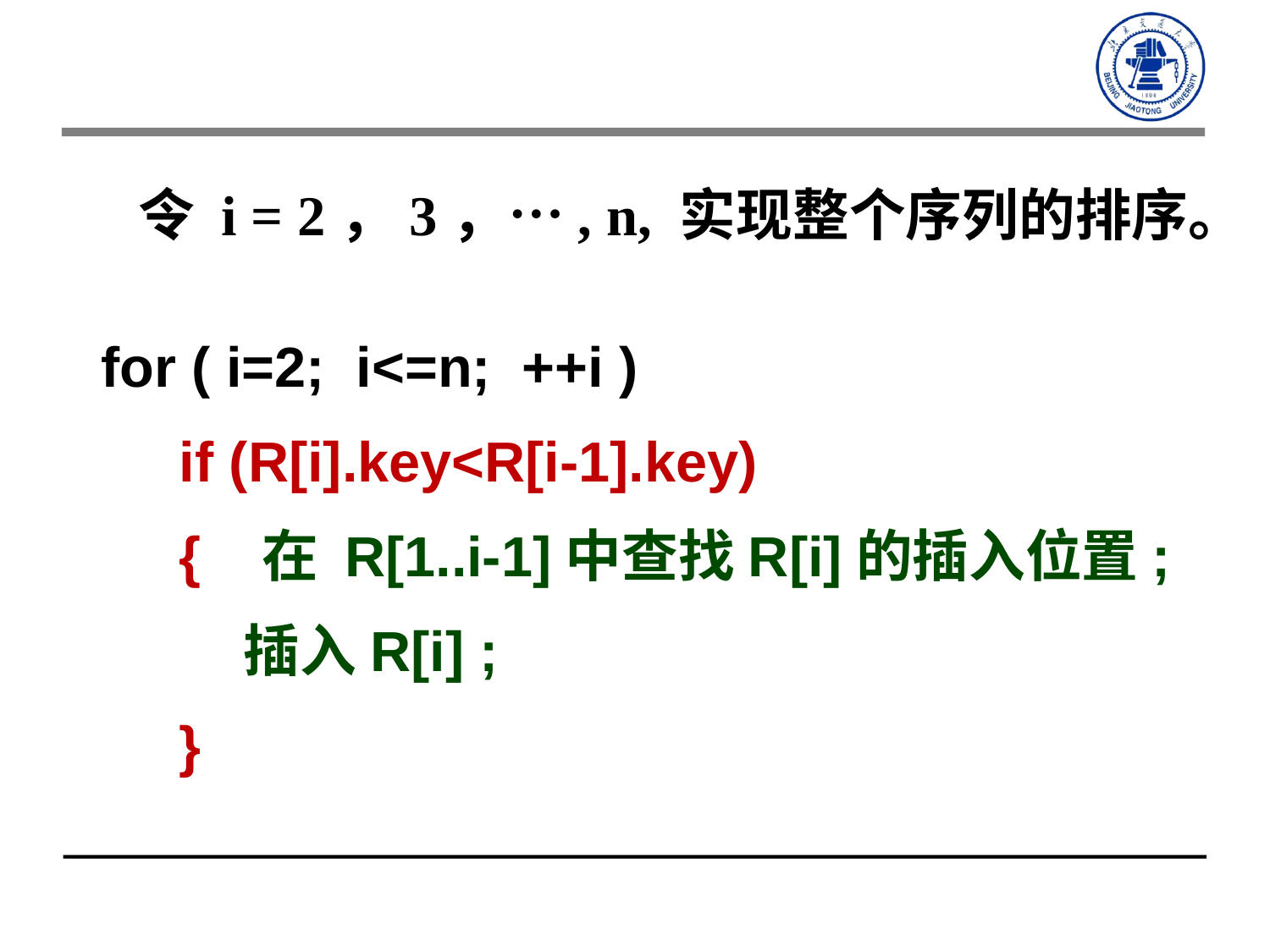

令 i = 2，3，…, n, 实现整个序列的排序。
for ( i=2;  i<=n;  ++i )
     if (R[i].key<R[i-1].key)
     {   在 R[1..i-1]中查找R[i]的插入位置;
          插入R[i] ;
     }